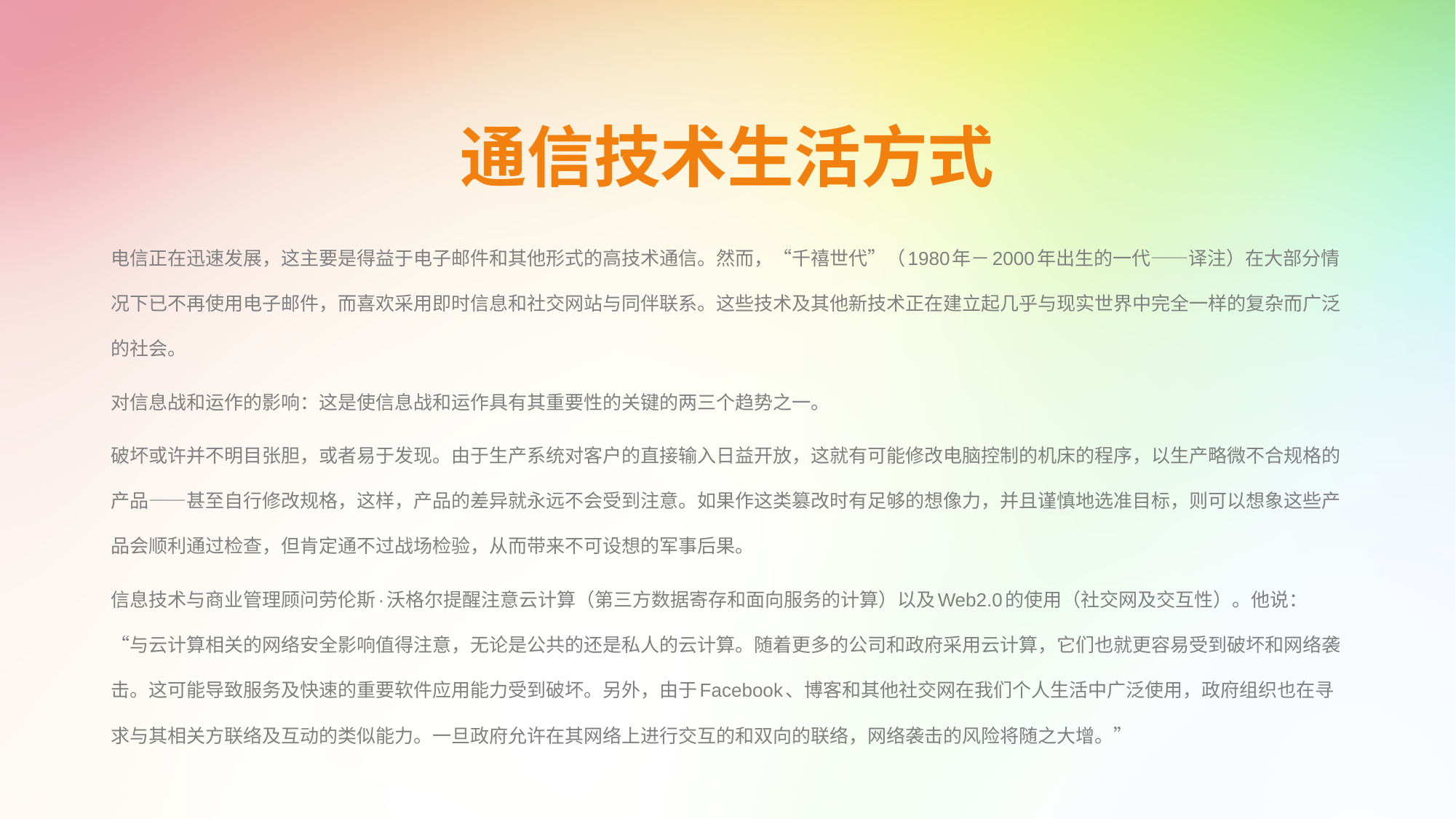

# 通信技术生活方式
电信正在迅速发展，这主要是得益于电子邮件和其他形式的高技术通信。然而，“千禧世代”（1980年－2000年出生的一代——译注）在大部分情况下已不再使用电子邮件，而喜欢采用即时信息和社交网站与同伴联系。这些技术及其他新技术正在建立起几乎与现实世界中完全一样的复杂而广泛的社会。
对信息战和运作的影响：这是使信息战和运作具有其重要性的关键的两三个趋势之一。
破坏或许并不明目张胆，或者易于发现。由于生产系统对客户的直接输入日益开放，这就有可能修改电脑控制的机床的程序，以生产略微不合规格的产品——甚至自行修改规格，这样，产品的差异就永远不会受到注意。如果作这类篡改时有足够的想像力，并且谨慎地选准目标，则可以想象这些产品会顺利通过检查，但肯定通不过战场检验，从而带来不可设想的军事后果。
信息技术与商业管理顾问劳伦斯·沃格尔提醒注意云计算（第三方数据寄存和面向服务的计算）以及Web2.0的使用（社交网及交互性）。他说：“与云计算相关的网络安全影响值得注意，无论是公共的还是私人的云计算。随着更多的公司和政府采用云计算，它们也就更容易受到破坏和网络袭击。这可能导致服务及快速的重要软件应用能力受到破坏。另外，由于Facebook、博客和其他社交网在我们个人生活中广泛使用，政府组织也在寻求与其相关方联络及互动的类似能力。一旦政府允许在其网络上进行交互的和双向的联络，网络袭击的风险将随之大增。”